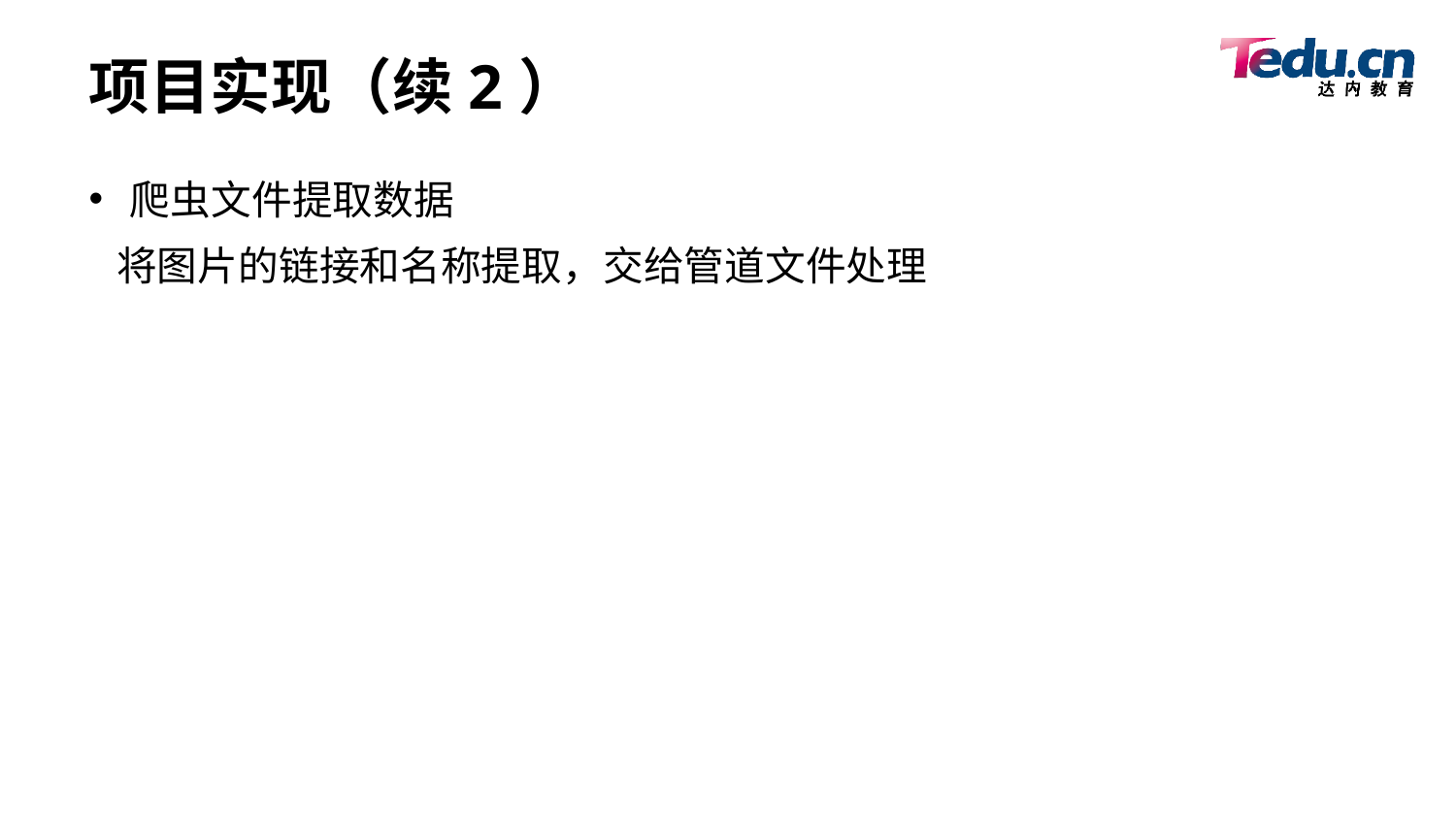

# 项目实现（续2）
爬虫文件提取数据
  将图片的链接和名称提取，交给管道文件处理